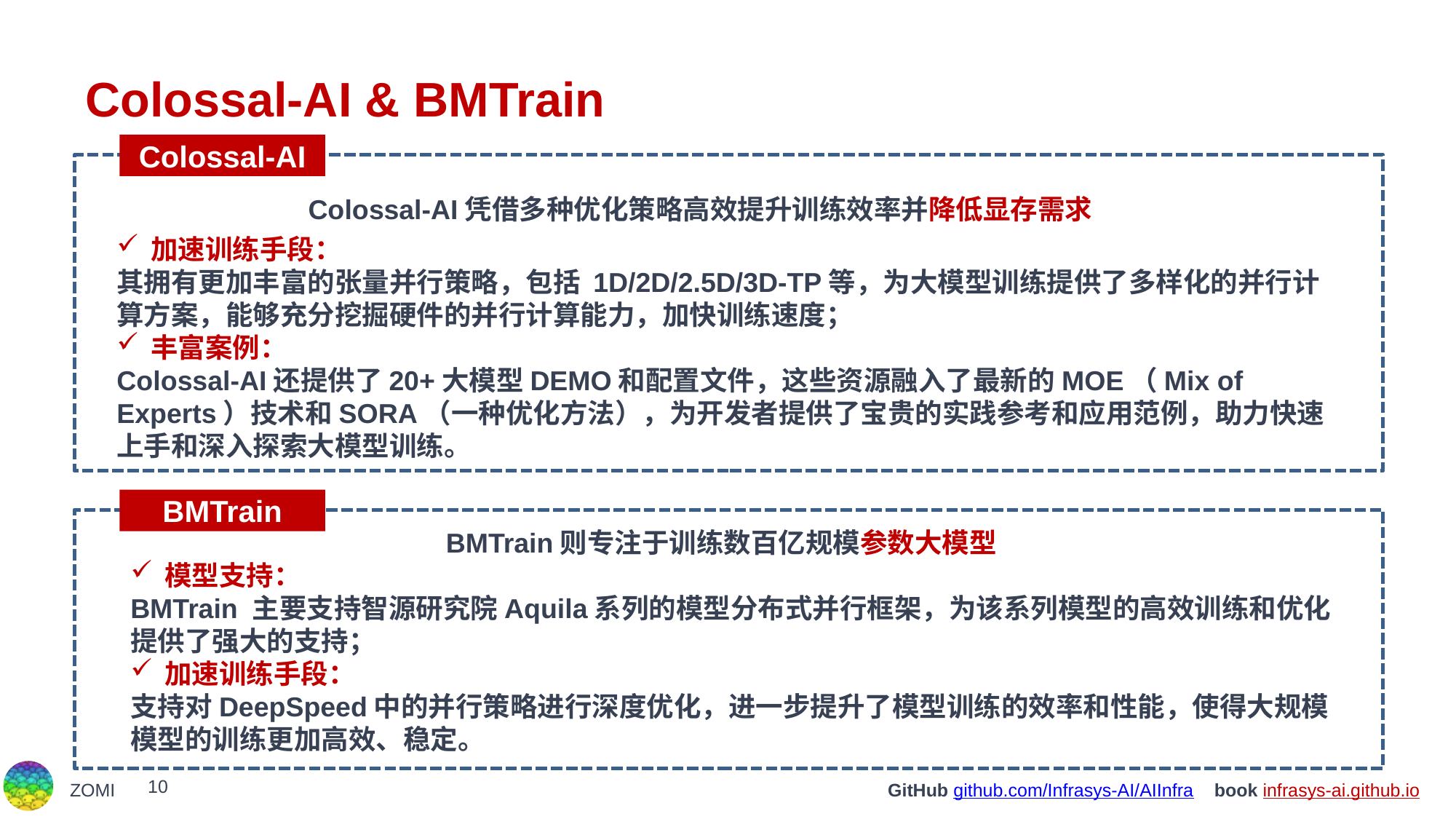

# Colossal-AI & BMTrain
Colossal-AI

Colossal-AI凭借多种优化策略高效提升训练效率并降低显存需求
加速训练手段：
其拥有更加丰富的张量并行策略，包括 1D/2D/2.5D/3D-TP等，为大模型训练提供了多样化的并行计算方案，能够充分挖掘硬件的并行计算能力，加快训练速度；
丰富案例：
Colossal-AI还提供了20+大模型DEMO和配置文件，这些资源融入了最新的MOE（Mix of Experts）技术和SORA（一种优化方法），为开发者提供了宝贵的实践参考和应用范例，助力快速上手和深入探索大模型训练。
BMTrain

BMTrain则专注于训练数百亿规模参数大模型
模型支持：
BMTrain 主要支持智源研究院Aquila系列的模型分布式并行框架，为该系列模型的高效训练和优化提供了强大的支持；
加速训练手段：
支持对DeepSpeed中的并行策略进行深度优化，进一步提升了模型训练的效率和性能，使得大规模模型的训练更加高效、稳定。